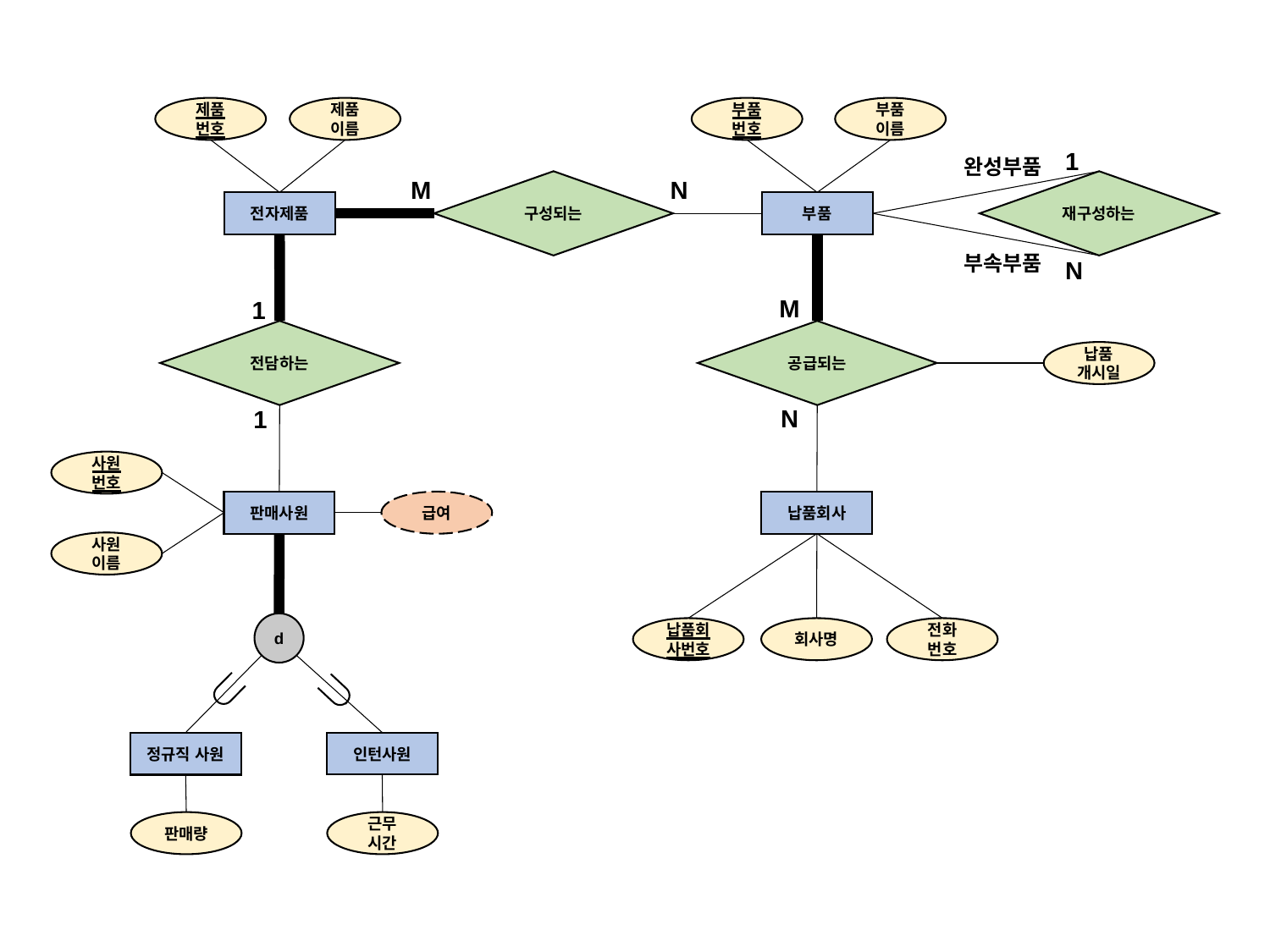

부품
번호
제품
번호
제품
이름
부품
이름
1
완성부품
N
M
재구성하는
구성되는
부품
전자제품
부속부품
N
M
1
전담하는
공급되는
납품
개시일
N
1
사원
번호
판매사원
급여
납품회사
사원
이름
d
납품회사번호
회사명
전화
번호

인턴사원
정규직 사원
판매량
근무
시간